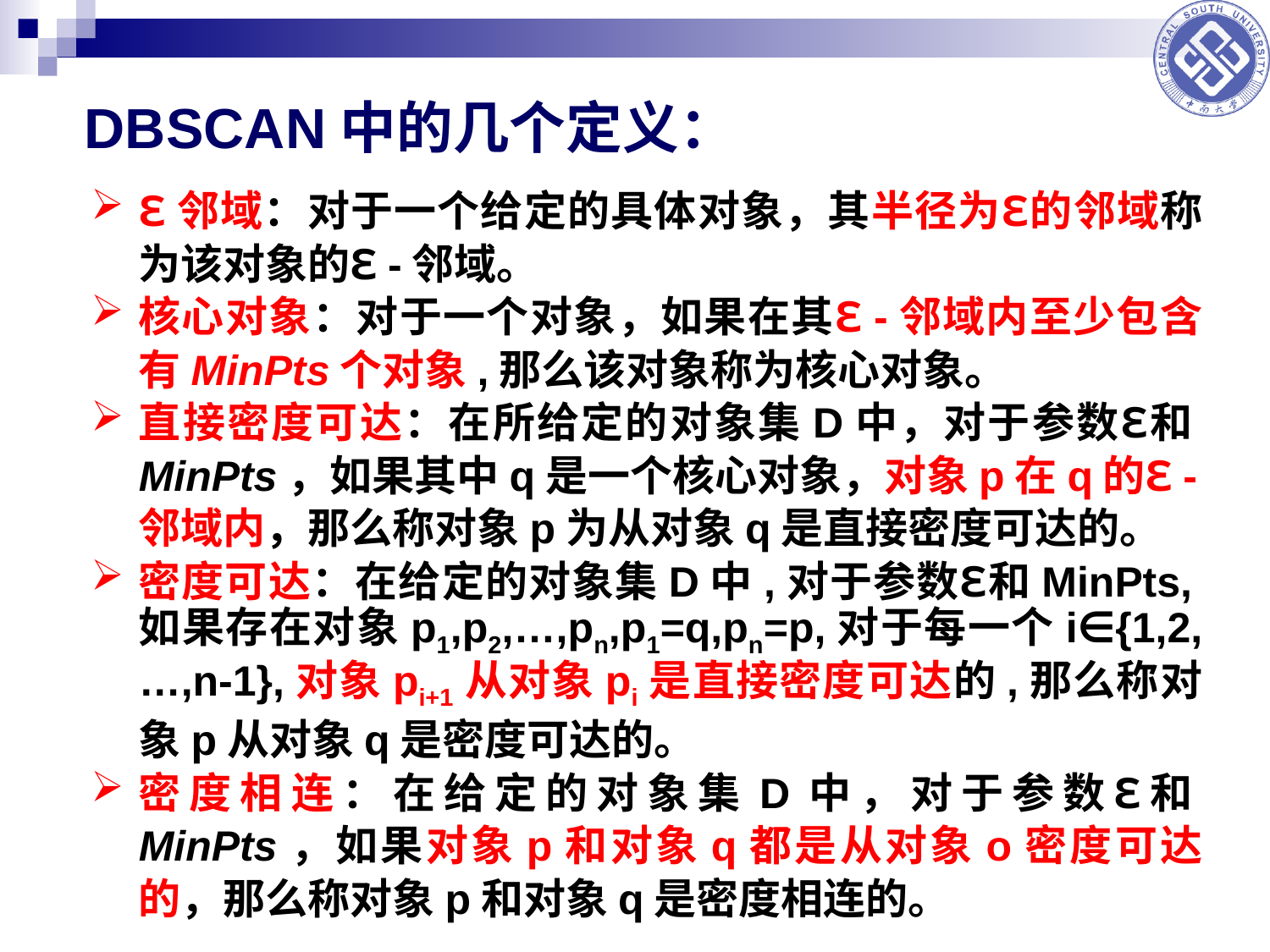

DBSCAN中的几个定义：
ℇ邻域：对于一个给定的具体对象，其半径为ℇ的邻域称为该对象的ℇ-邻域。
核心对象：对于一个对象，如果在其ℇ-邻域内至少包含有MinPts个对象,那么该对象称为核心对象。
直接密度可达：在所给定的对象集D中，对于参数ℇ和MinPts，如果其中q是一个核心对象，对象p在q的ℇ-邻域内，那么称对象p为从对象q是直接密度可达的。
密度可达：在给定的对象集D中,对于参数ℇ和MinPts,如果存在对象p1,p2,…,pn,p1=q,pn=p,对于每一个i∈{1,2,…,n-1},对象pi+1从对象pi是直接密度可达的,那么称对象p从对象q是密度可达的。
密度相连：在给定的对象集D中，对于参数ℇ和MinPts，如果对象p和对象q都是从对象o密度可达的，那么称对象p和对象q是密度相连的。